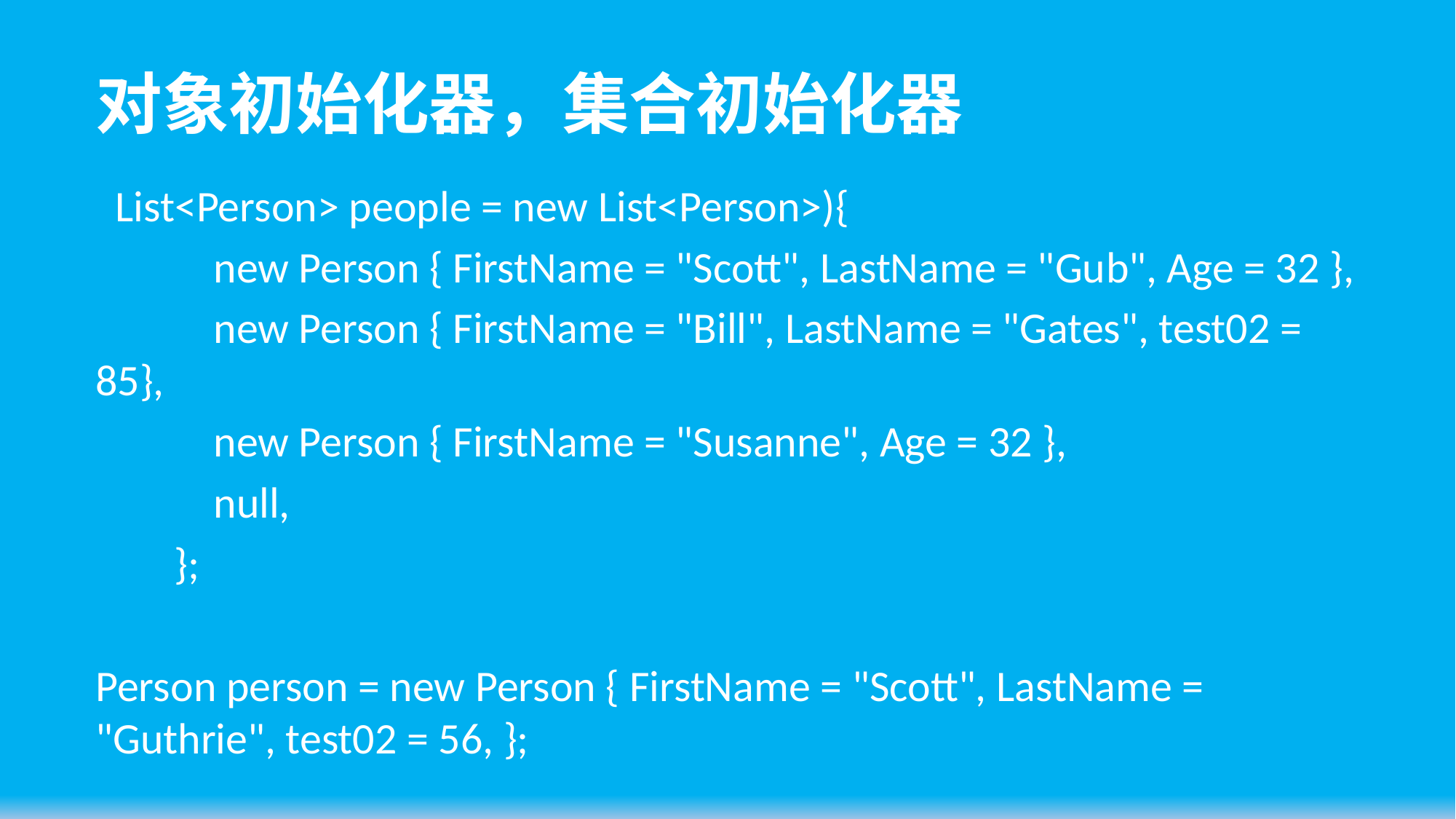

# 对象初始化器，集合初始化器
  List<Person> people = new List<Person>){
            new Person { FirstName = "Scott", LastName = "Gub", Age = 32 },
            new Person { FirstName = "Bill", LastName = "Gates", test02 = 85},
            new Person { FirstName = "Susanne", Age = 32 },
            null,
        };

Person person = new Person { FirstName = "Scott", LastName = "Guthrie", test02 = 56, };